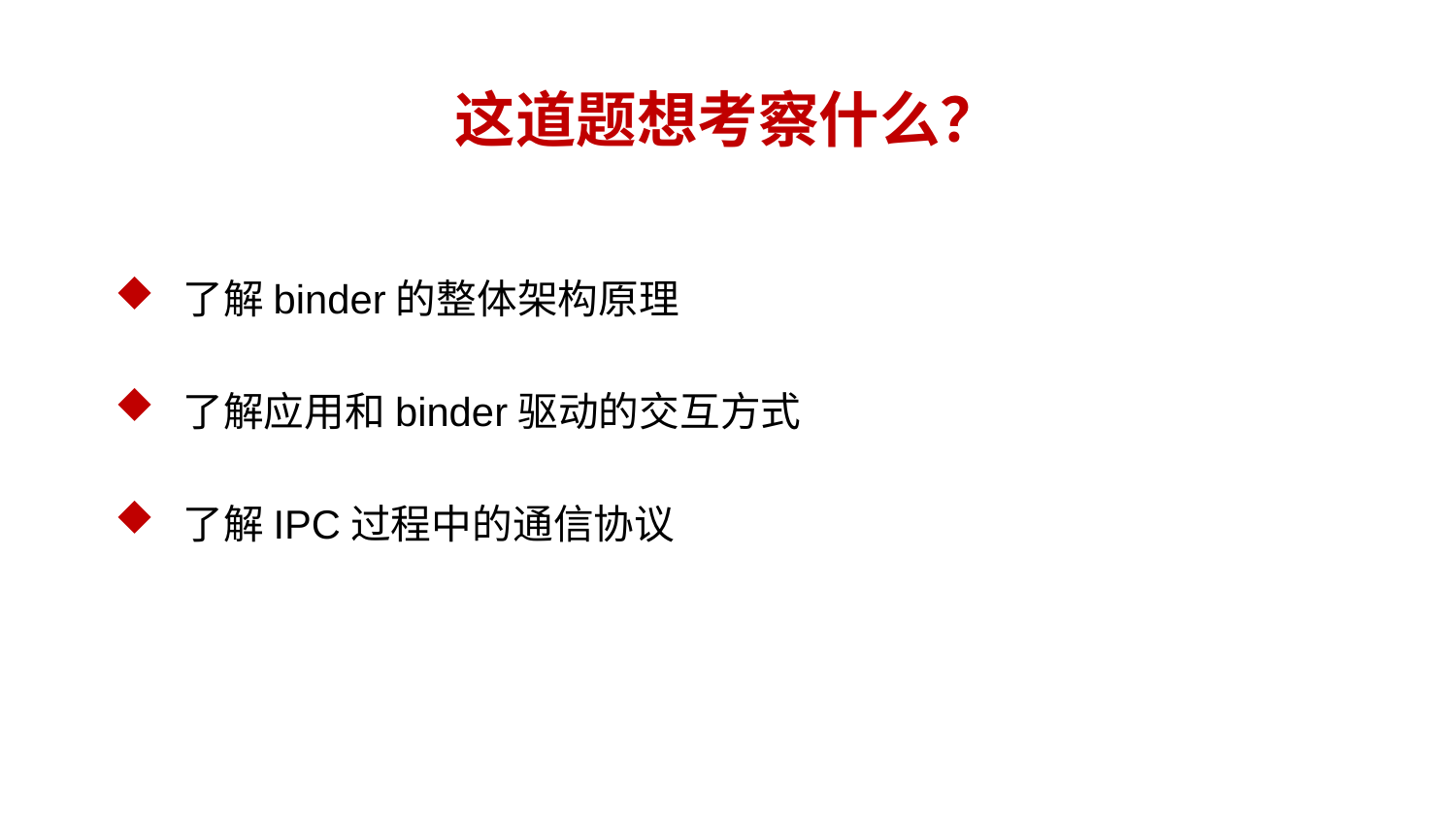

# 这道题想考察什么？
  了解binder的整体架构原理
  了解应用和binder驱动的交互方式
  了解IPC过程中的通信协议